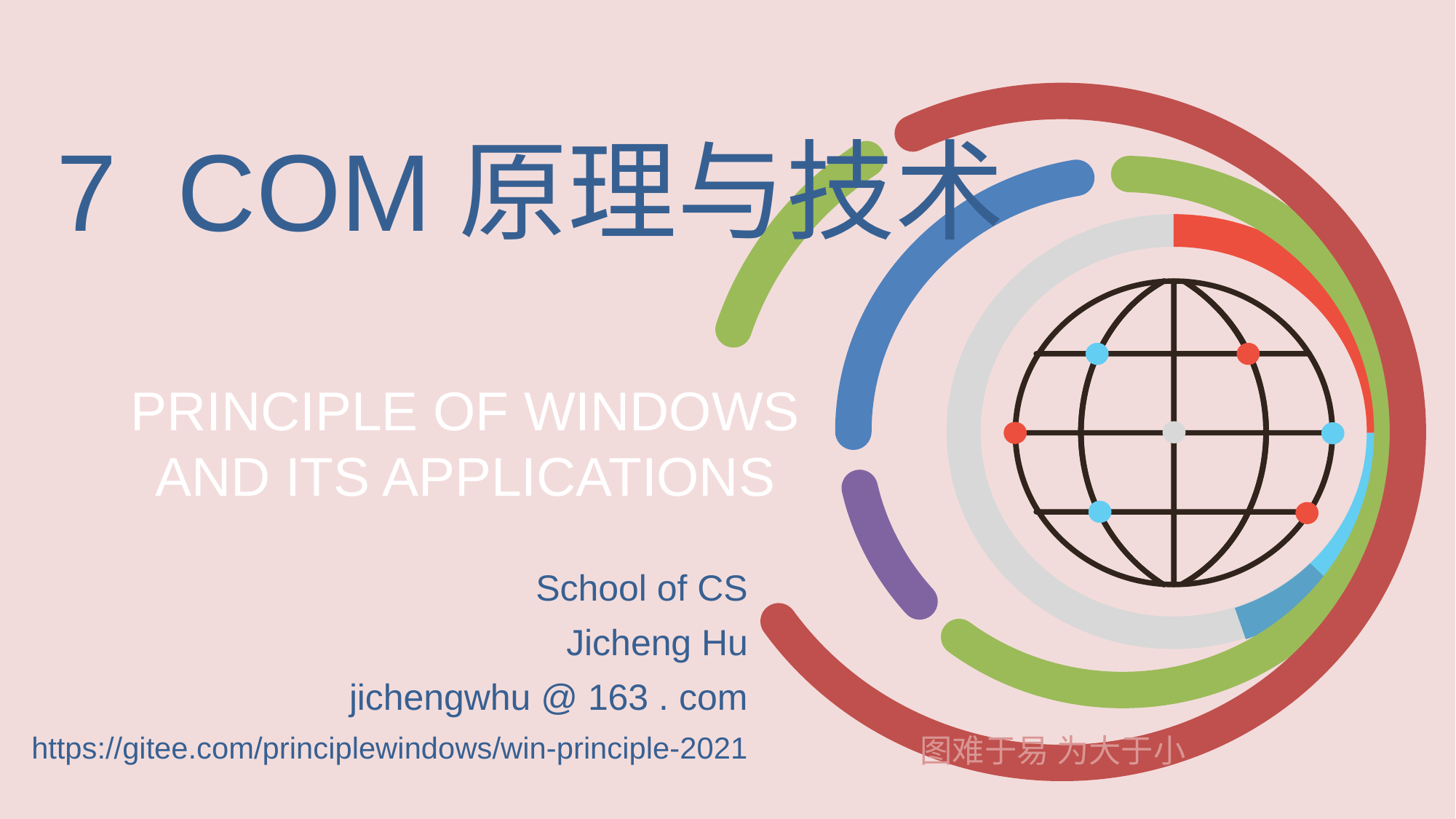

7  COM原理与技术
School of CS
Jicheng Hu
jichengwhu @ 163 . com
https://gitee.com/principlewindows/win-principle-2021